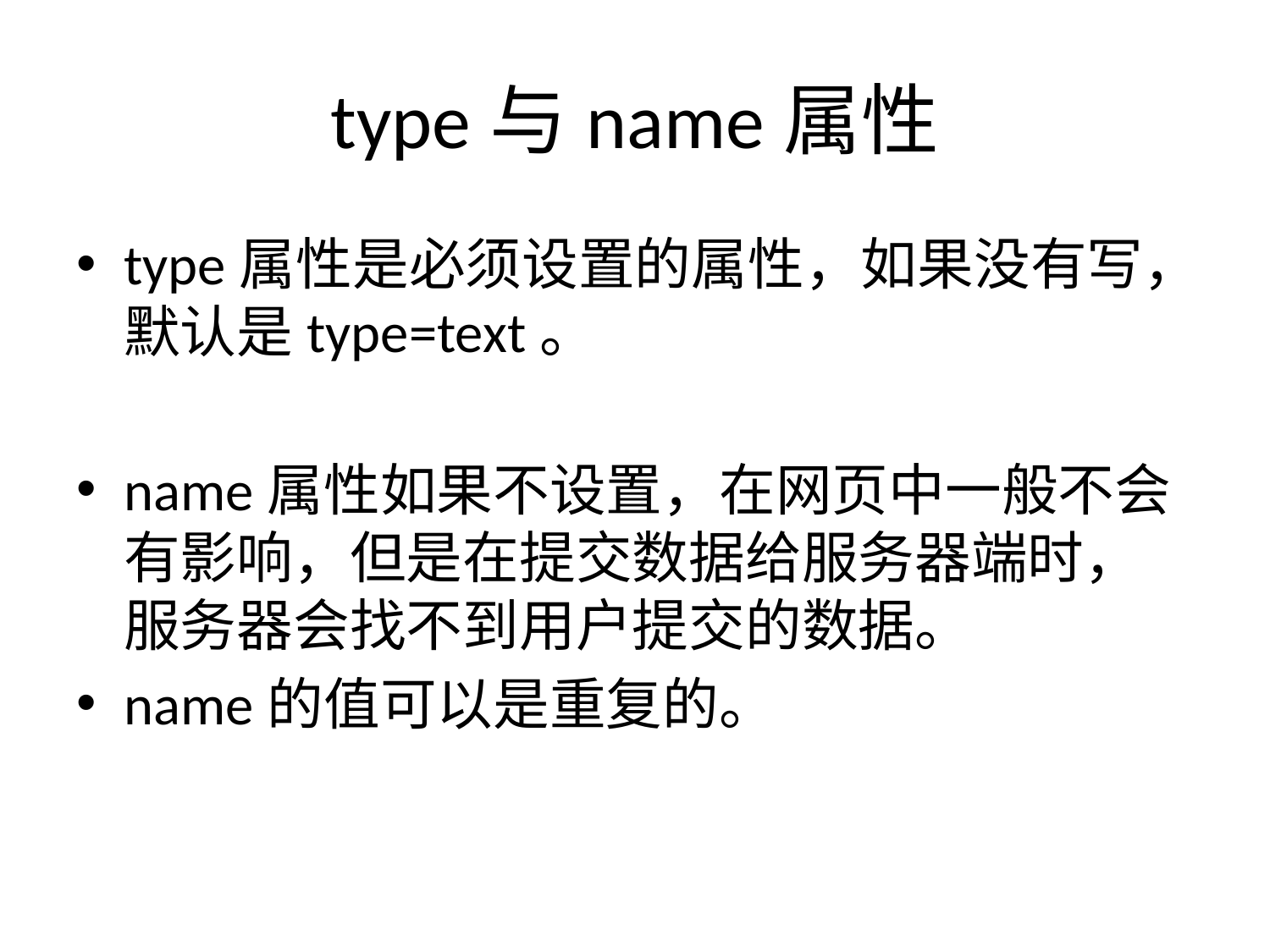

# type与name属性
type属性是必须设置的属性，如果没有写，默认是type=text。

name属性如果不设置，在网页中一般不会有影响，但是在提交数据给服务器端时，服务器会找不到用户提交的数据。
name的值可以是重复的。